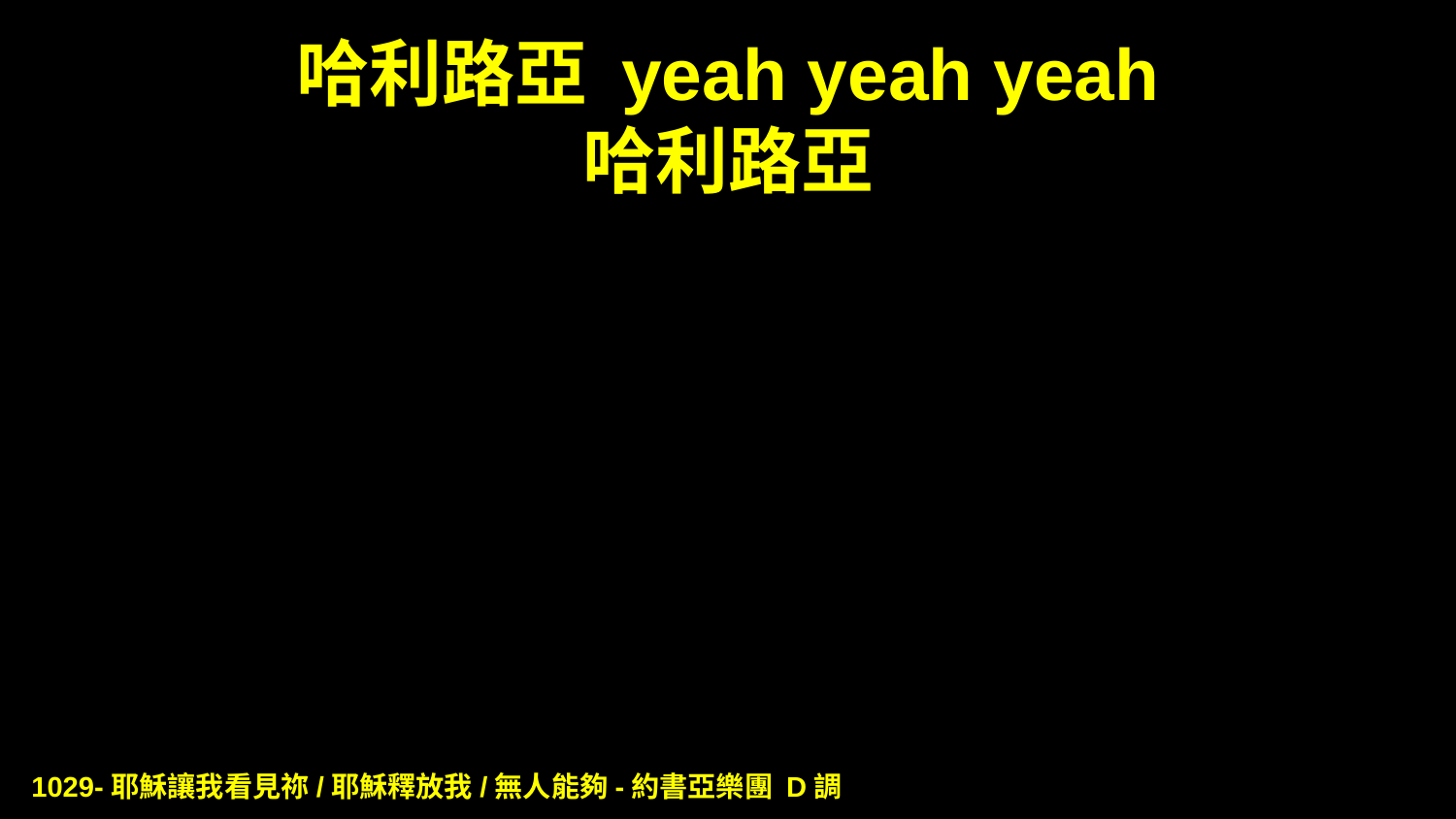

# 哈利路亞 yeah yeah yeah 哈利路亞
1029-耶穌讓我看見祢/耶穌釋放我/無人能夠-約書亞樂團 D調